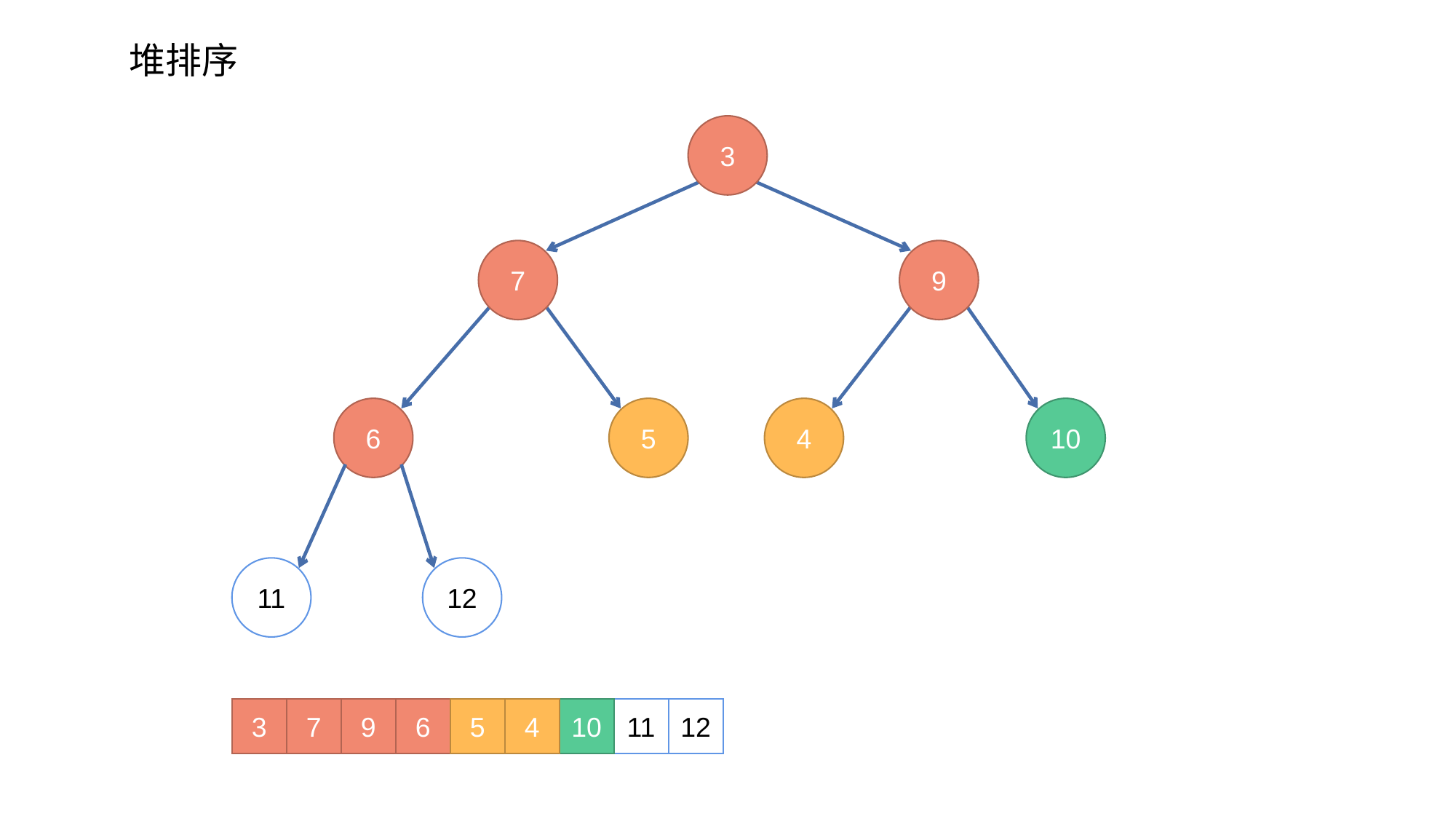

堆排序
3
7
9
6
5
4
10
11
12
3
7
9
6
5
4
10
11
12